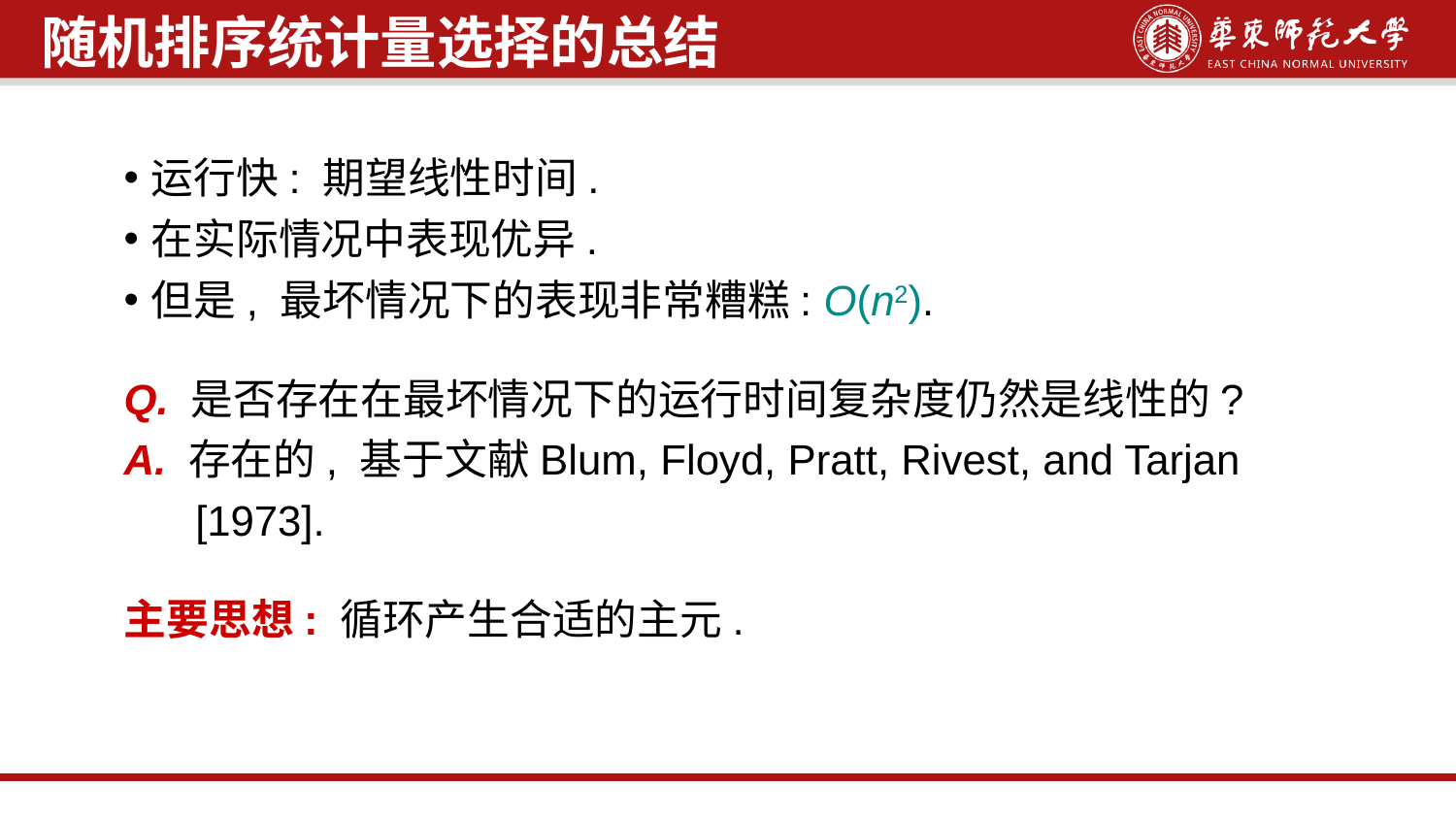

随机排序统计量选择的总结
运行快: 期望线性时间.
在实际情况中表现优异.
但是, 最坏情况下的表现非常糟糕: O(n2).

Q. 是否存在在最坏情况下的运行时间复杂度仍然是线性的?
A. 存在的, 基于文献Blum, Floyd, Pratt, Rivest, and Tarjan
      [1973].

主要思想: 循环产生合适的主元.